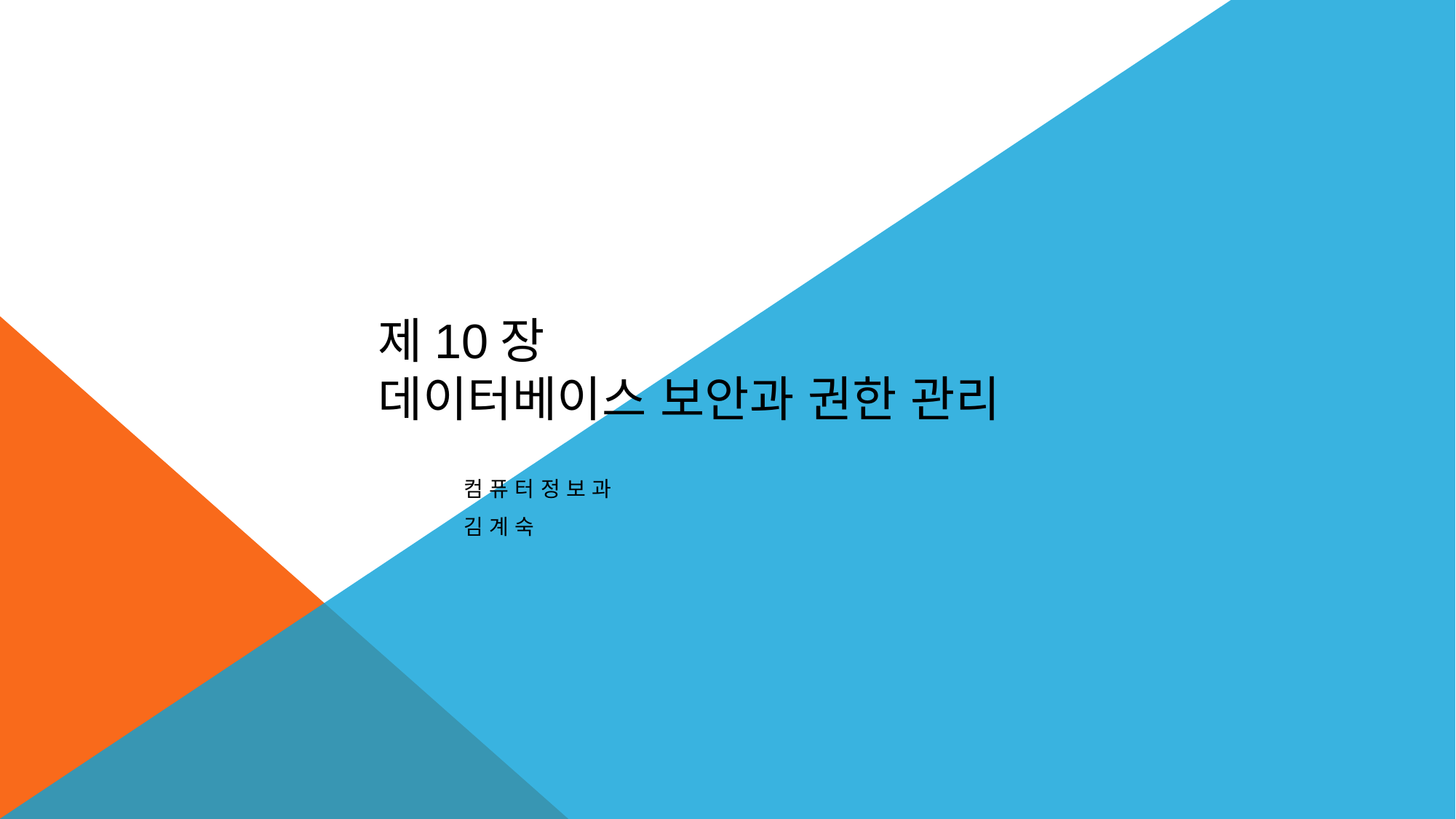

# 제10장 데이터베이스 보안과 권한 관리
컴퓨터정보과
김계숙